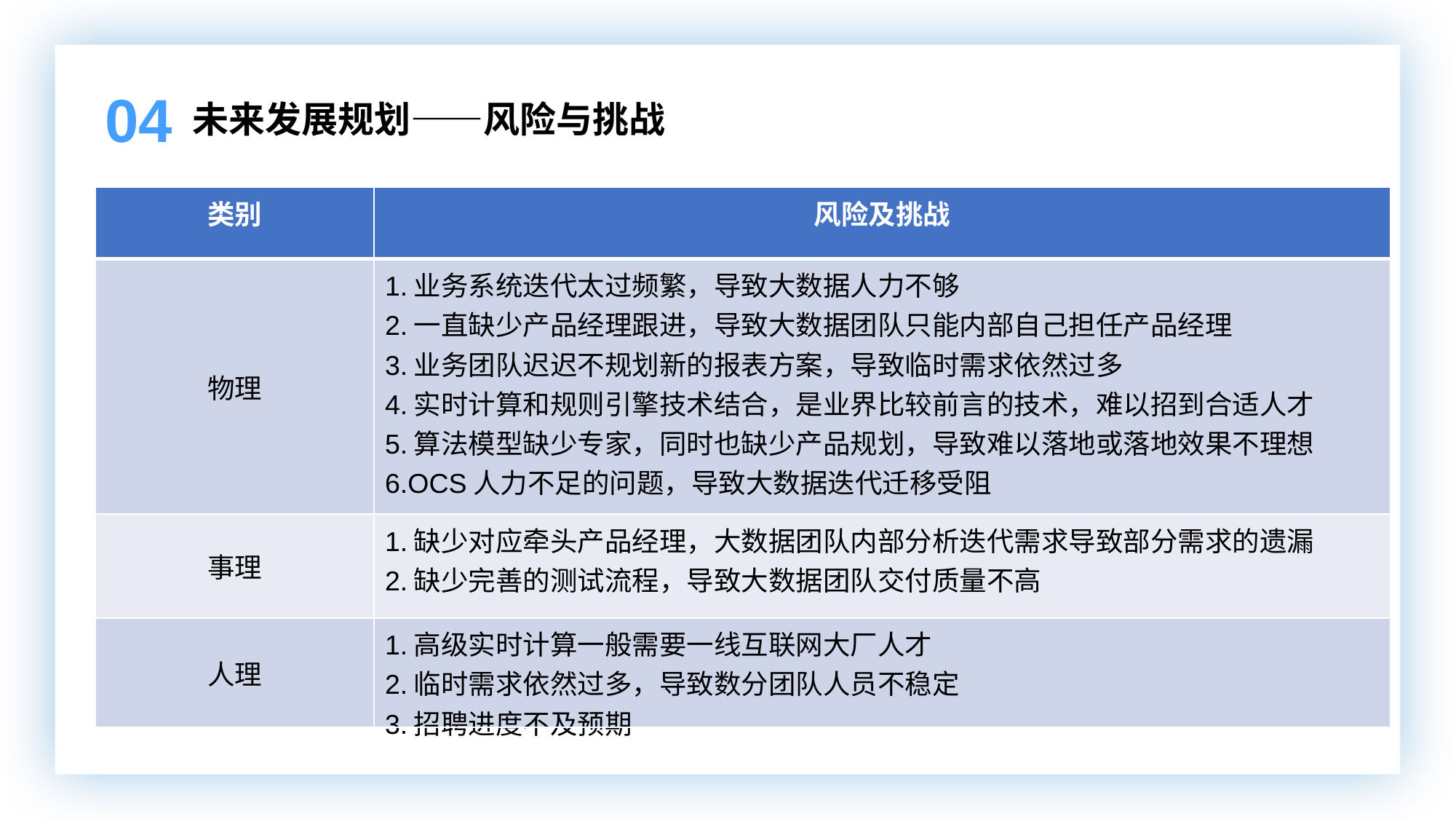

04
未来发展规划——风险与挑战
| 类别 | 风险及挑战 |
| --- | --- |
| 物理 | 1.业务系统迭代太过频繁，导致大数据人力不够 2.一直缺少产品经理跟进，导致大数据团队只能内部自己担任产品经理 3.业务团队迟迟不规划新的报表方案，导致临时需求依然过多 4.实时计算和规则引擎技术结合，是业界比较前言的技术，难以招到合适人才 5.算法模型缺少专家，同时也缺少产品规划，导致难以落地或落地效果不理想 6.OCS人力不足的问题，导致大数据迭代迁移受阻 |
| 事理 | 1.缺少对应牵头产品经理，大数据团队内部分析迭代需求导致部分需求的遗漏 2.缺少完善的测试流程，导致大数据团队交付质量不高 |
| 人理 | 1.高级实时计算一般需要一线互联网大厂人才 2.临时需求依然过多，导致数分团队人员不稳定 3.招聘进度不及预期 |